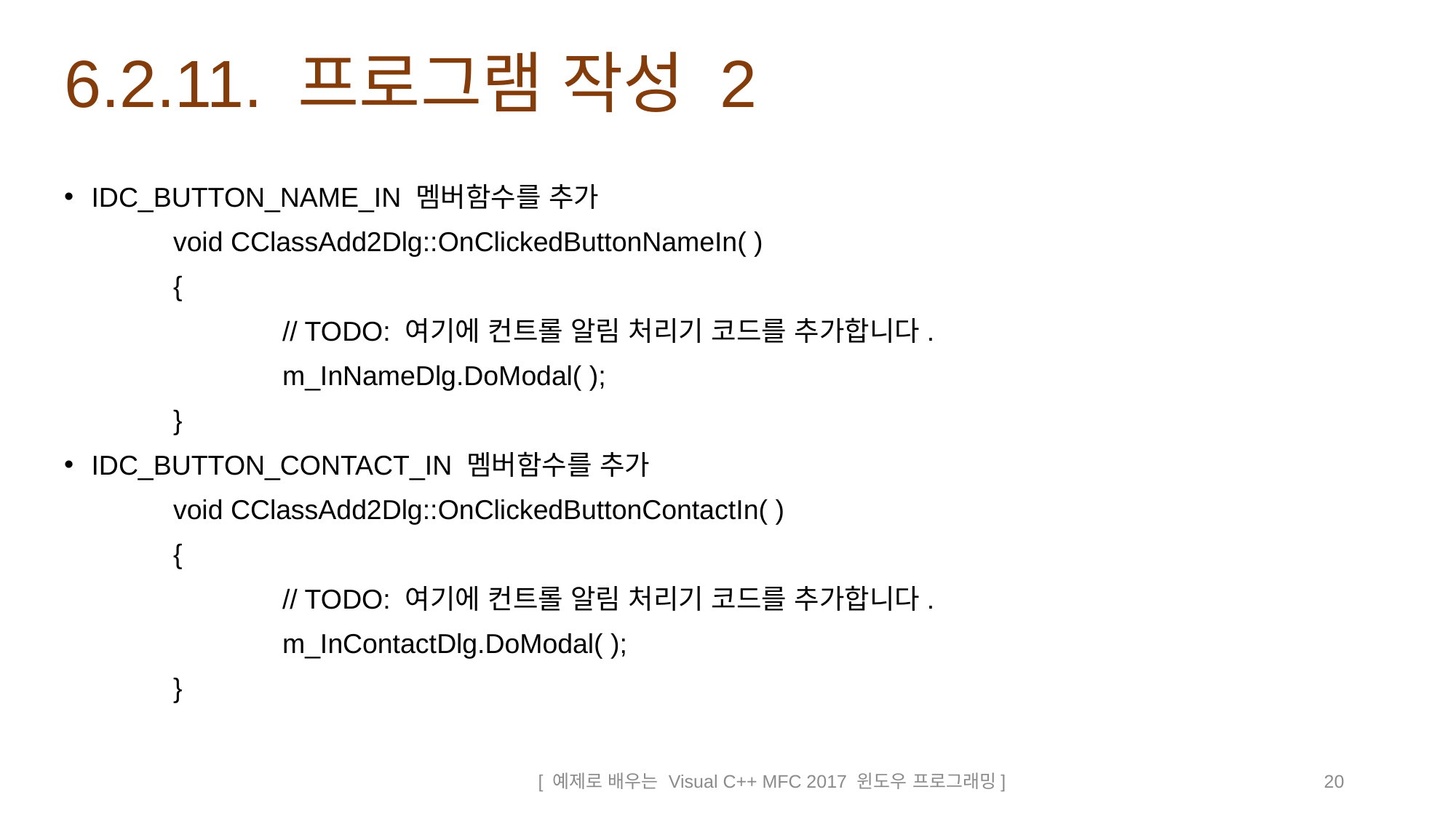

# 6.2.11. 프로그램 작성 2

IDC_BUTTON_NAME_IN 멤버함수를 추가
	void CClassAdd2Dlg::OnClickedButtonNameIn( )
	{
		// TODO: 여기에 컨트롤 알림 처리기 코드를 추가합니다.
		m_InNameDlg.DoModal( );
	}
IDC_BUTTON_CONTACT_IN 멤버함수를 추가
	void CClassAdd2Dlg::OnClickedButtonContactIn( )
	{
		// TODO: 여기에 컨트롤 알림 처리기 코드를 추가합니다.
		m_InContactDlg.DoModal( );
	}

[ 예제로 배우는 Visual C++ MFC 2017 윈도우 프로그래밍]
20